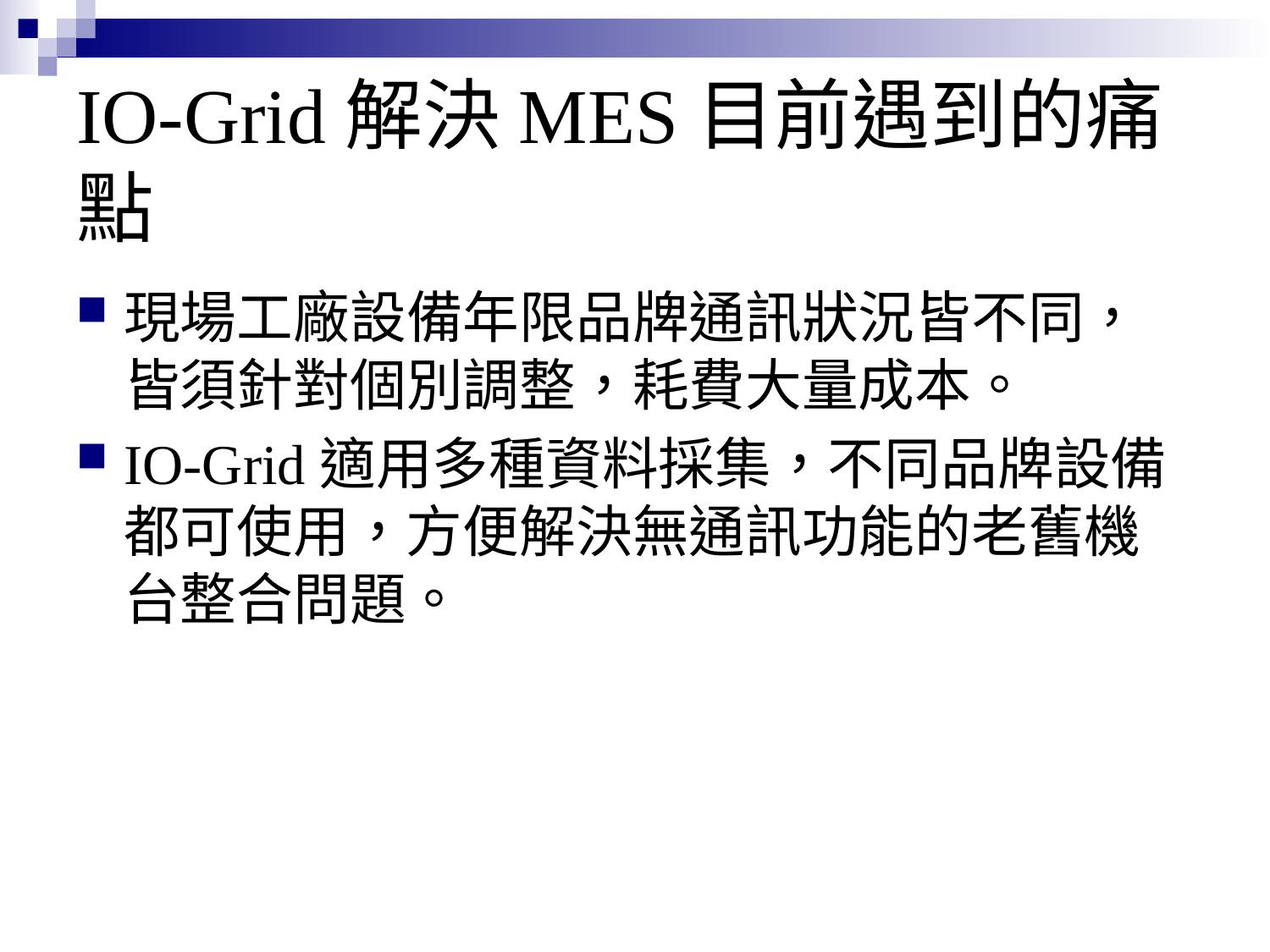

# IO-Grid解決MES目前遇到的痛點
現場工廠設備年限品牌通訊狀況皆不同，皆須針對個別調整，耗費大量成本。
IO-Grid適用多種資料採集，不同品牌設備都可使用，方便解決無通訊功能的老舊機台整合問題。